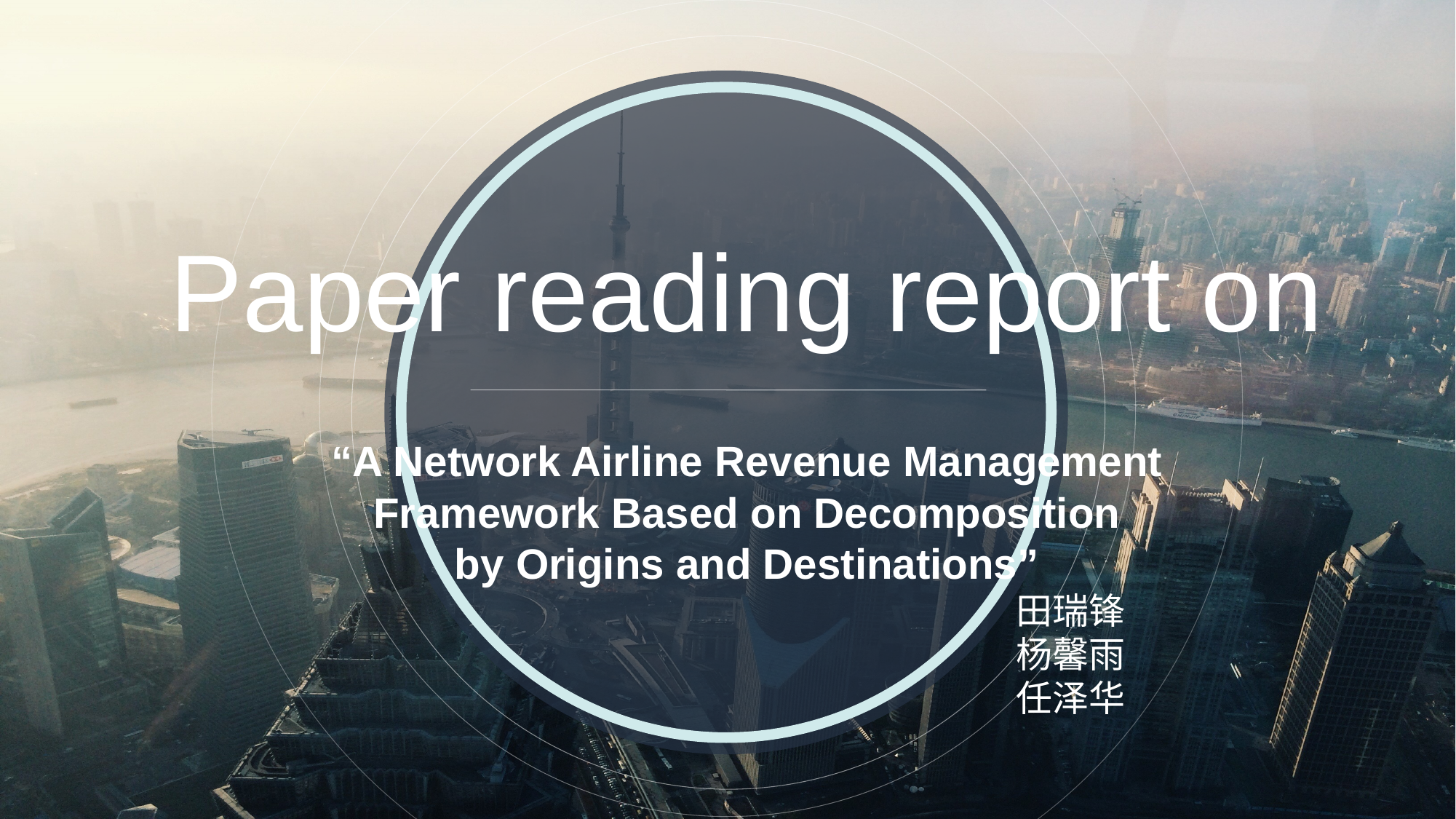

Paper reading report on

“A Network Airline Revenue Management
Framework Based on Decomposition
by Origins and Destinations”
田瑞锋
杨馨雨
任泽华